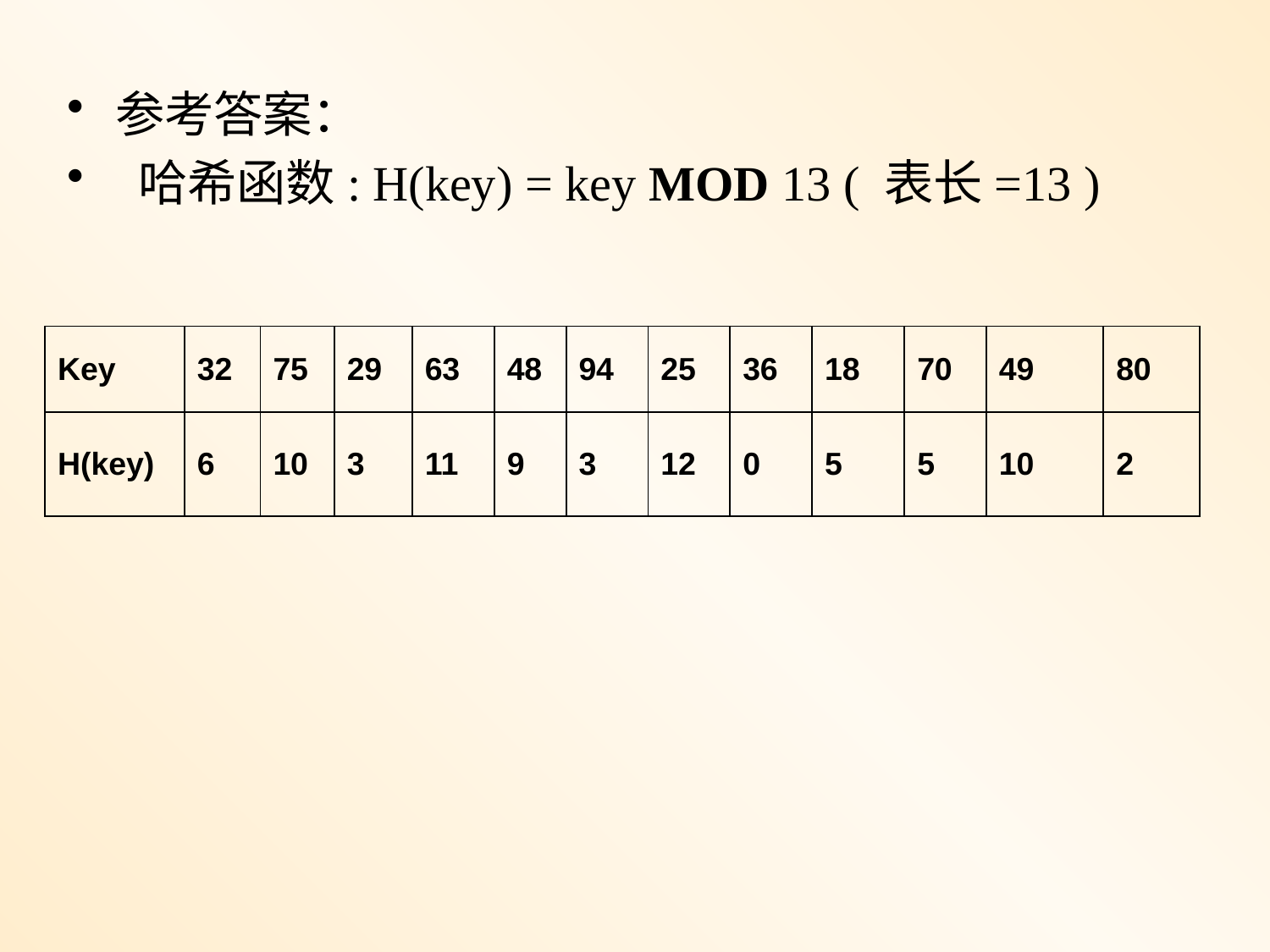

参考答案：
 哈希函数: H(key) = key MOD 13 ( 表长=13 )

| Key | 32 | 75 | 29 | 63 | 48 | 94 | 25 | 36 | 18 | 70 | 49 | 80 |
| --- | --- | --- | --- | --- | --- | --- | --- | --- | --- | --- | --- | --- |
| H(key) | 6 | 10 | 3 | 11 | 9 | 3 | 12 | 0 | 5 | 5 | 10 | 2 |